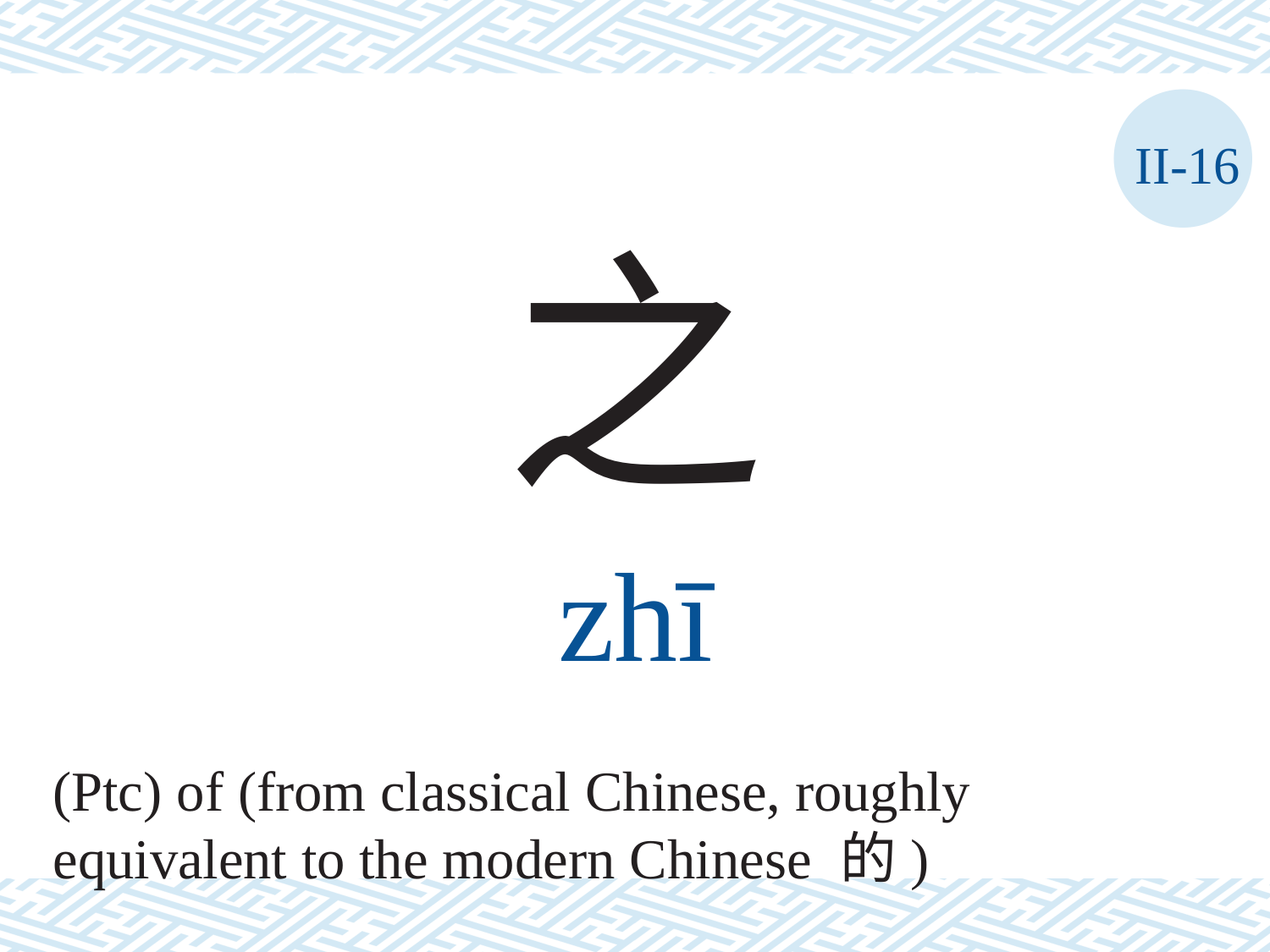

II-16
之
zhī

(Ptc) of (from classical Chinese, roughly equivalent to the modern Chinese 的)